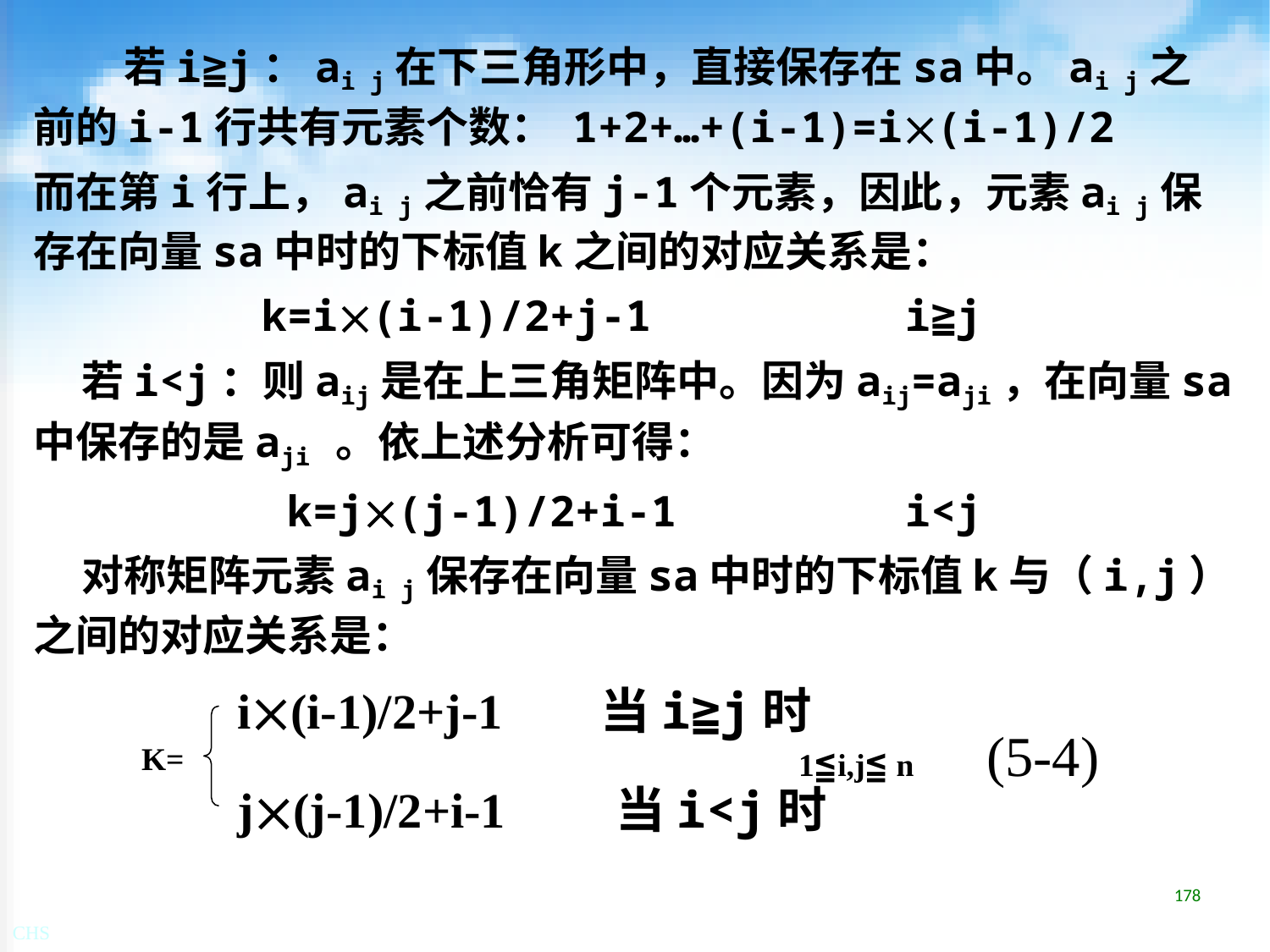

若i≧j：ai j在下三角形中，直接保存在sa中。ai j之前的i-1行共有元素个数： 1+2+…+(i-1)=i×(i-1)/2
而在第i行上，ai j之前恰有j-1个元素，因此，元素ai j保存在向量sa中时的下标值k之间的对应关系是：
         k=i×(i-1)/2+j-1          i≧j
    若i<j：则aij是在上三角矩阵中。因为aij=aji，在向量sa中保存的是aji 。依上述分析可得：
          k=j×(j-1)/2+i-1         i<j
    对称矩阵元素ai j保存在向量sa中时的下标值k与（i,j）之间的对应关系是：
i×(i-1)/2+j-1       当i≧j时

1≦i,j≦ n         (5-4)
K=
j×(j-1)/2+i-1        当i<j时
178